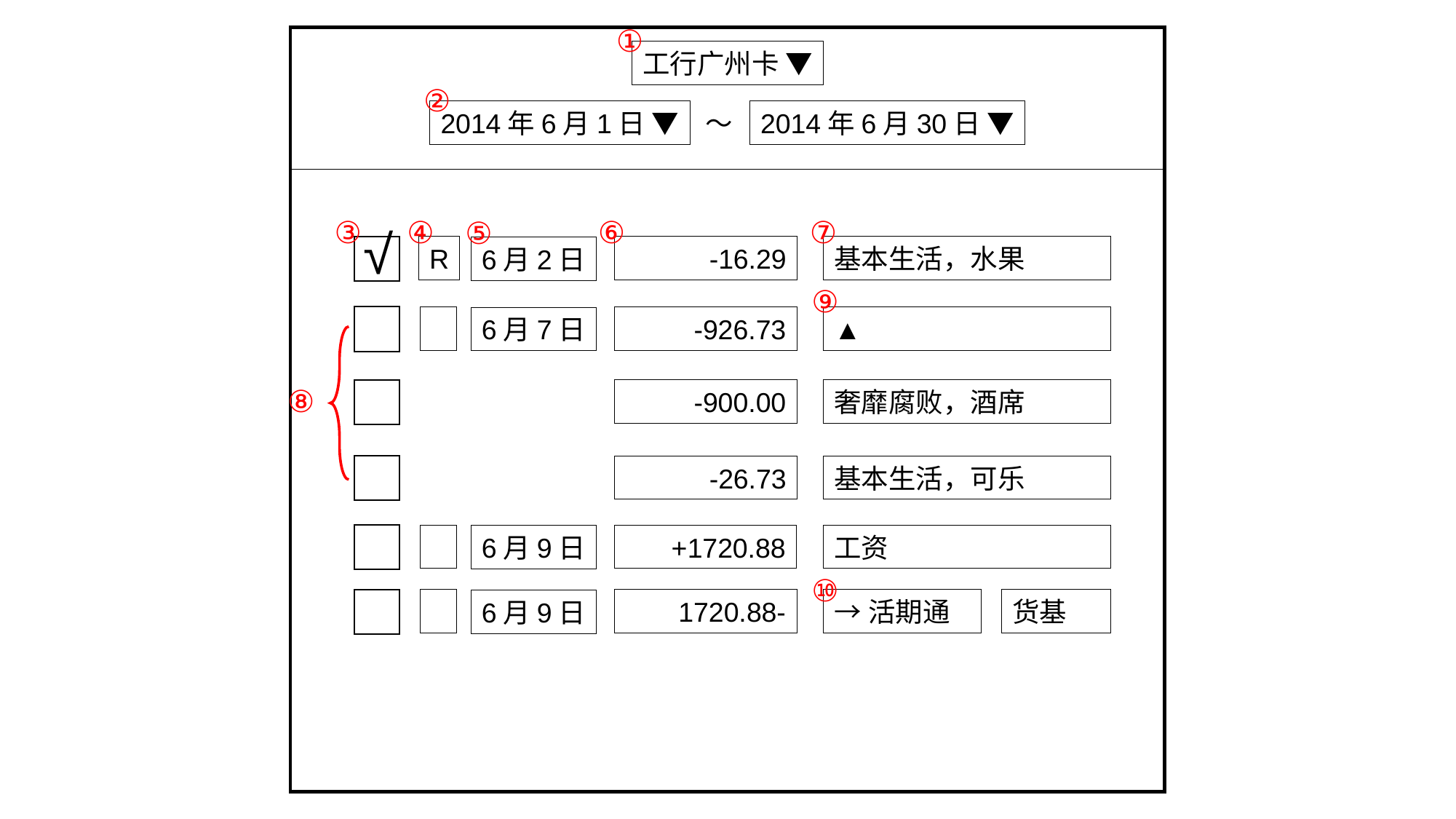

①

工行广州卡 ▼
2014年6月1日 ▼
～
2014年6月30日 ▼
②
③
④
⑥
⑦
⑤
√

R
           -16.29
基本生活，水果
6月2日
⑨

         -926.73
▲
6月7日

⑧

         -900.00
奢靡腐败，酒席

           -26.73
基本生活，可乐

      +1720.88
工资
6月9日
⑩
→活期通

       1720.88-
货基
6月9日